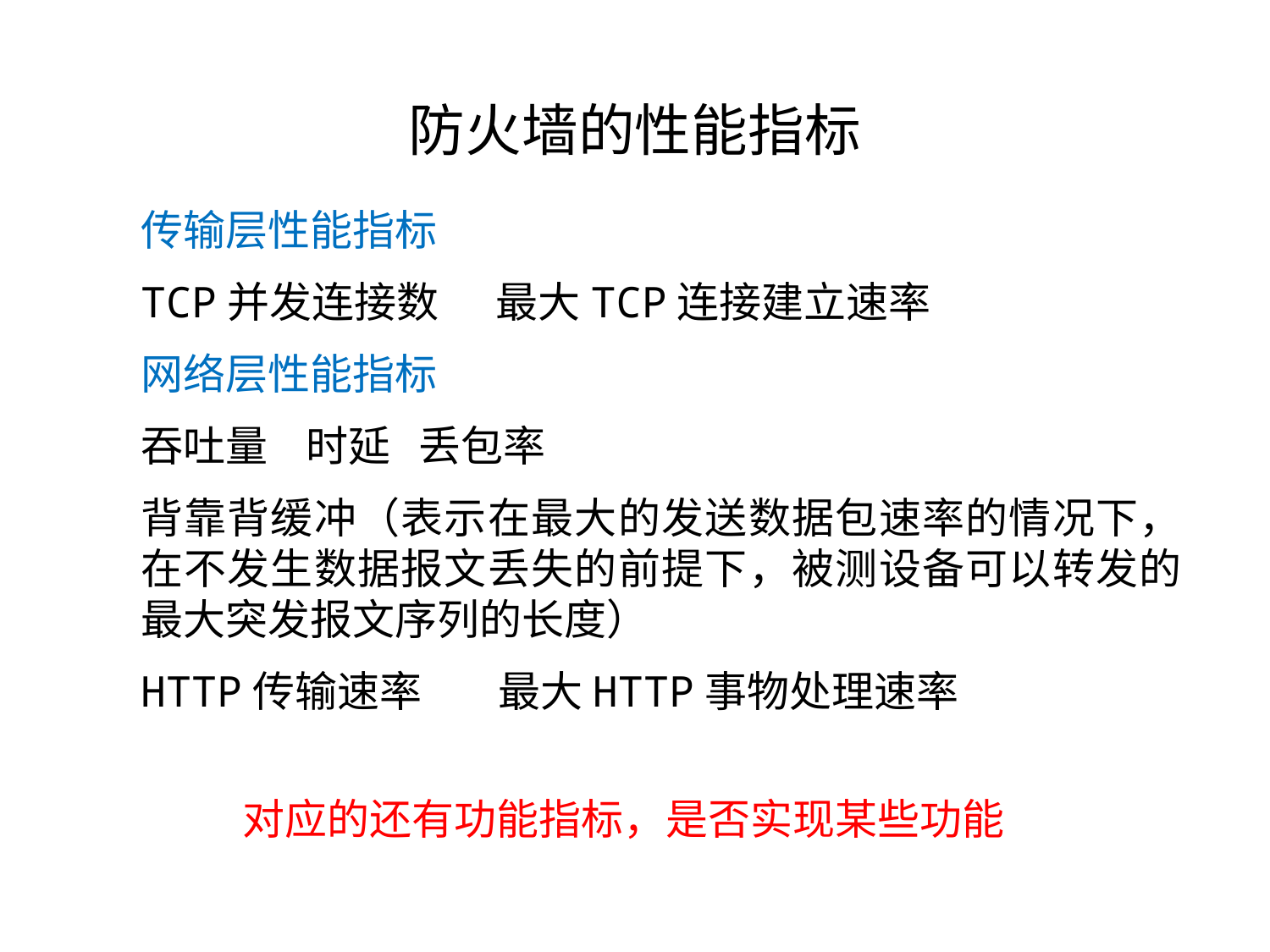

# 防火墙的性能指标
传输层性能指标
TCP并发连接数      最大TCP连接建立速率
网络层性能指标
吞吐量    时延   丢包率
背靠背缓冲（表示在最大的发送数据包速率的情况下，在不发生数据报文丢失的前提下，被测设备可以转发的最大突发报文序列的长度）
HTTP传输速率        最大HTTP事物处理速率
对应的还有功能指标，是否实现某些功能